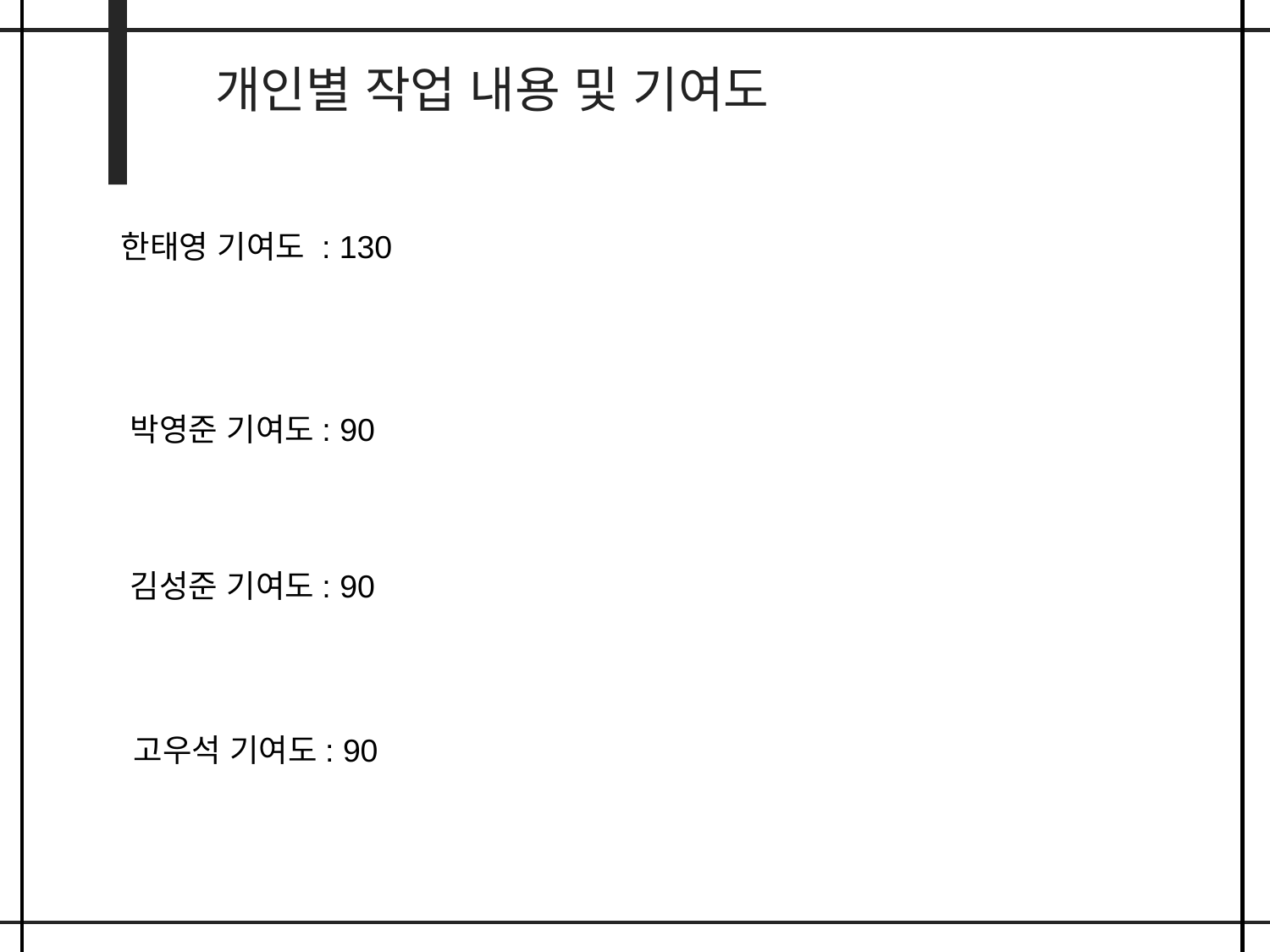

개인별 작업 내용 및 기여도
한태영 기여도 : 130
박영준 기여도: 90
김성준 기여도: 90
고우석 기여도: 90